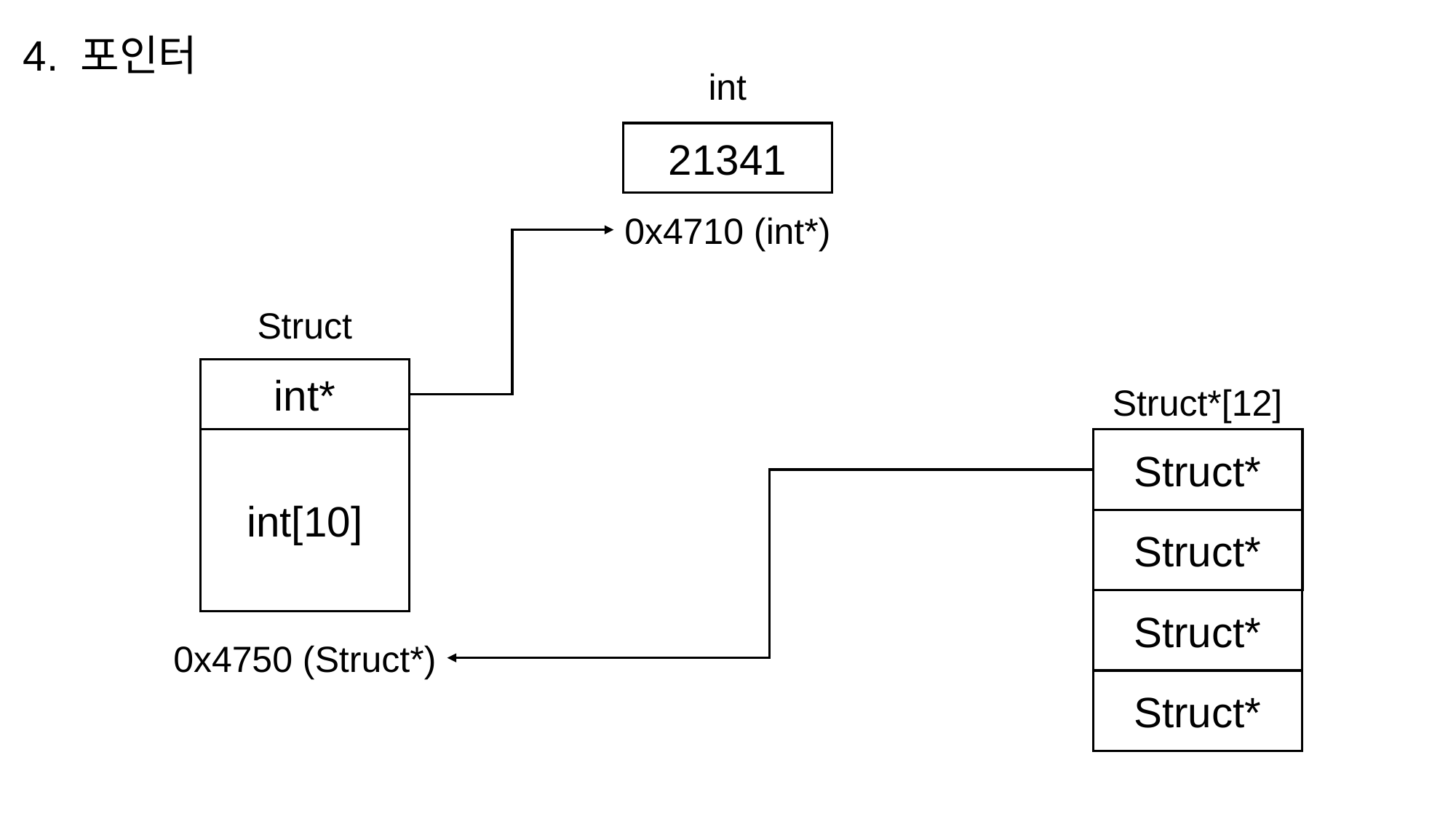

4. 포인터
int
21341
0x4710 (int*)
Struct
int*
Struct*[12]
int[10]
Struct*
Struct*
Struct*
0x4750 (Struct*)
Struct*